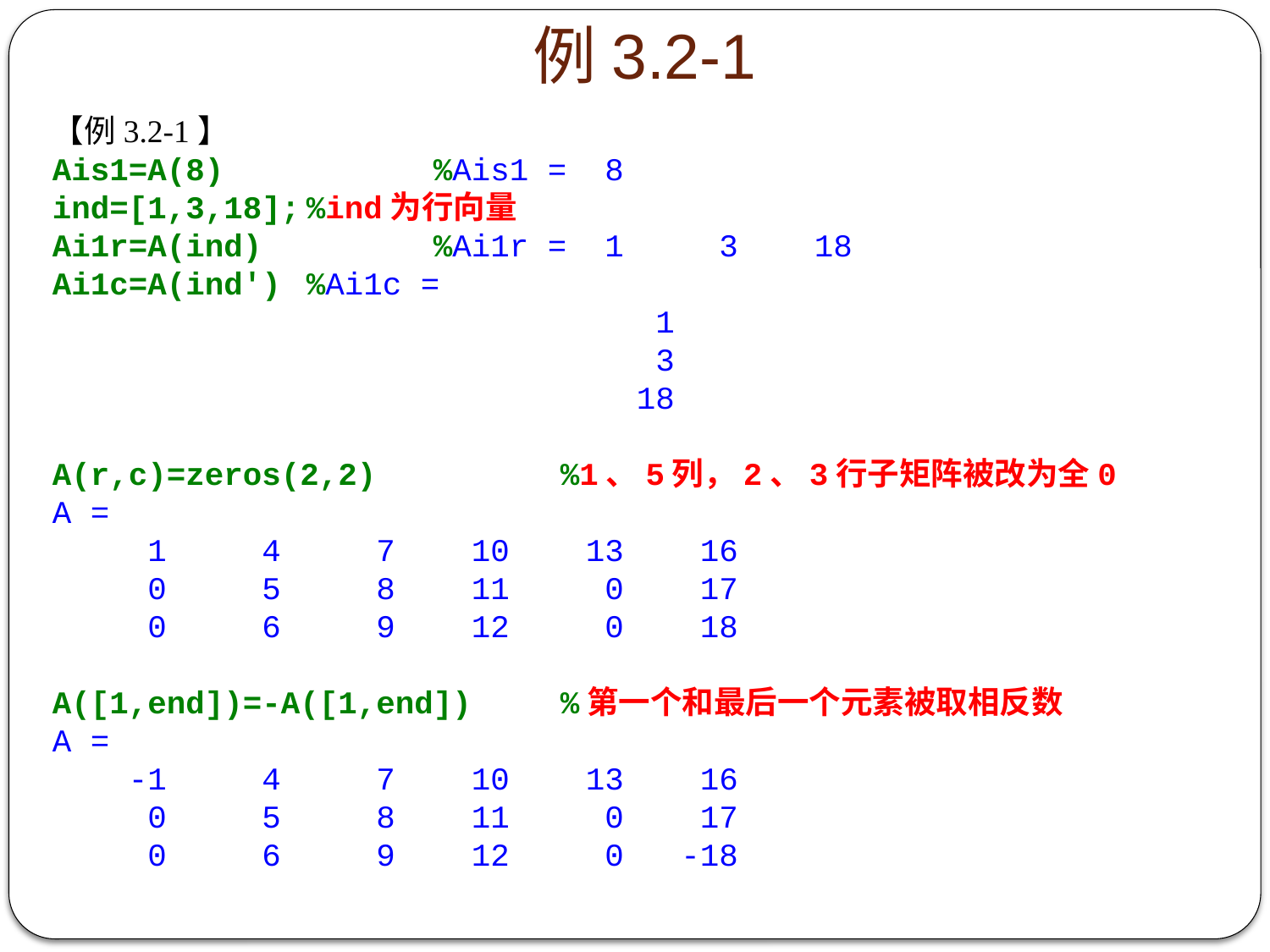

# 例3.2-1
【例3.2-1】
Ais1=A(8)		%Ais1 =  8
ind=[1,3,18];	%ind为行向量
Ai1r=A(ind)		%Ai1r =  1     3    18
Ai1c=A(ind')	%Ai1c =
     1
     3
    18

A(r,c)=zeros(2,2)		%1、5列，2、3行子矩阵被改为全0
A =
     1     4     7    10    13    16
     0     5     8    11     0    17
     0     6     9    12     0    18

A([1,end])=-A([1,end])	%第一个和最后一个元素被取相反数
A =
    -1     4     7    10    13    16
     0     5     8    11     0    17
     0     6     9    12     0   -18